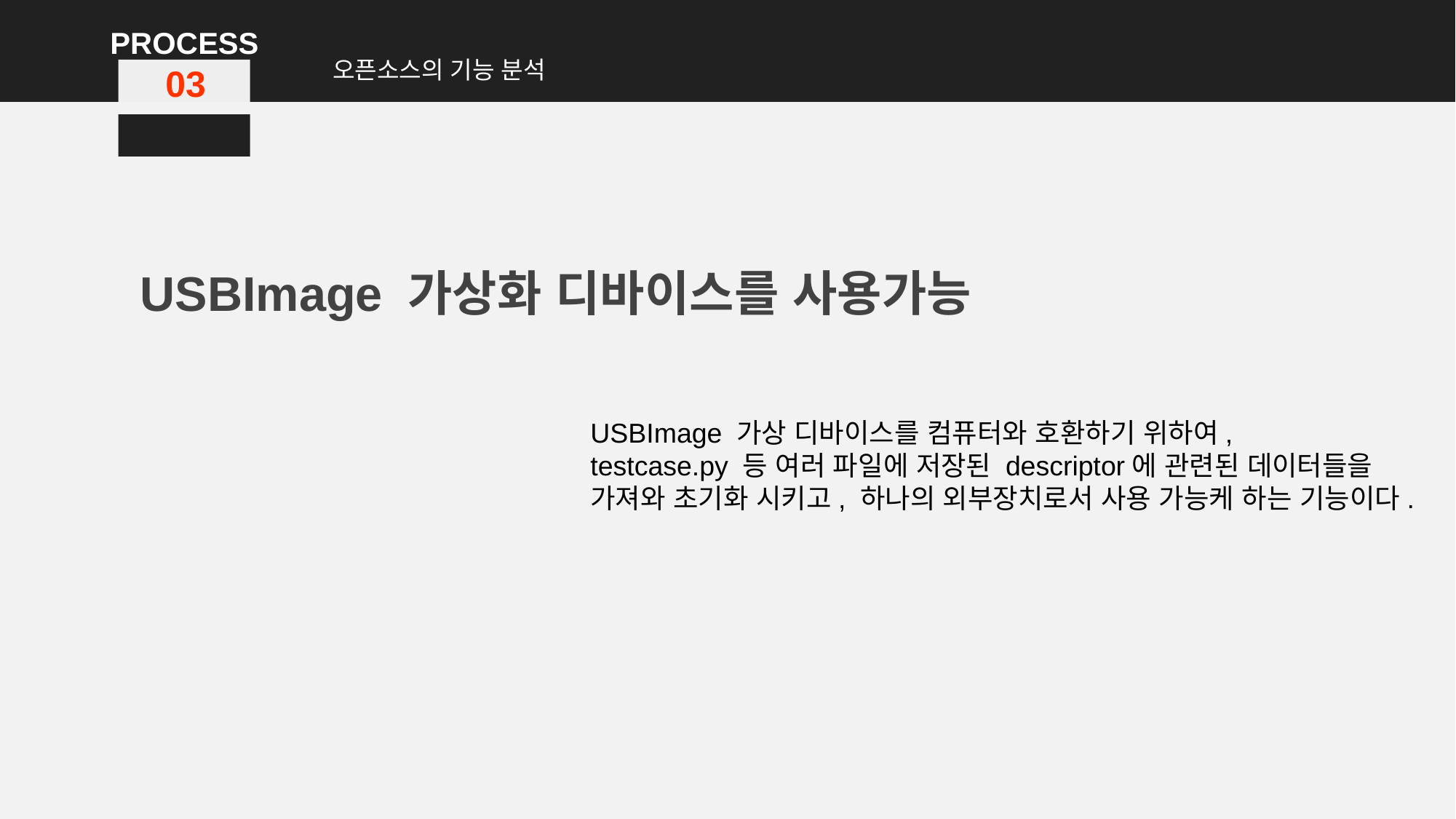

PROCESS
오픈소스의 기능 분석
03

USBImage 가상화 디바이스를 사용가능
USBImage 가상 디바이스를 컴퓨터와 호환하기 위하여,
testcase.py 등 여러 파일에 저장된 descriptor에 관련된 데이터들을
가져와 초기화 시키고, 하나의 외부장치로서 사용 가능케 하는 기능이다.